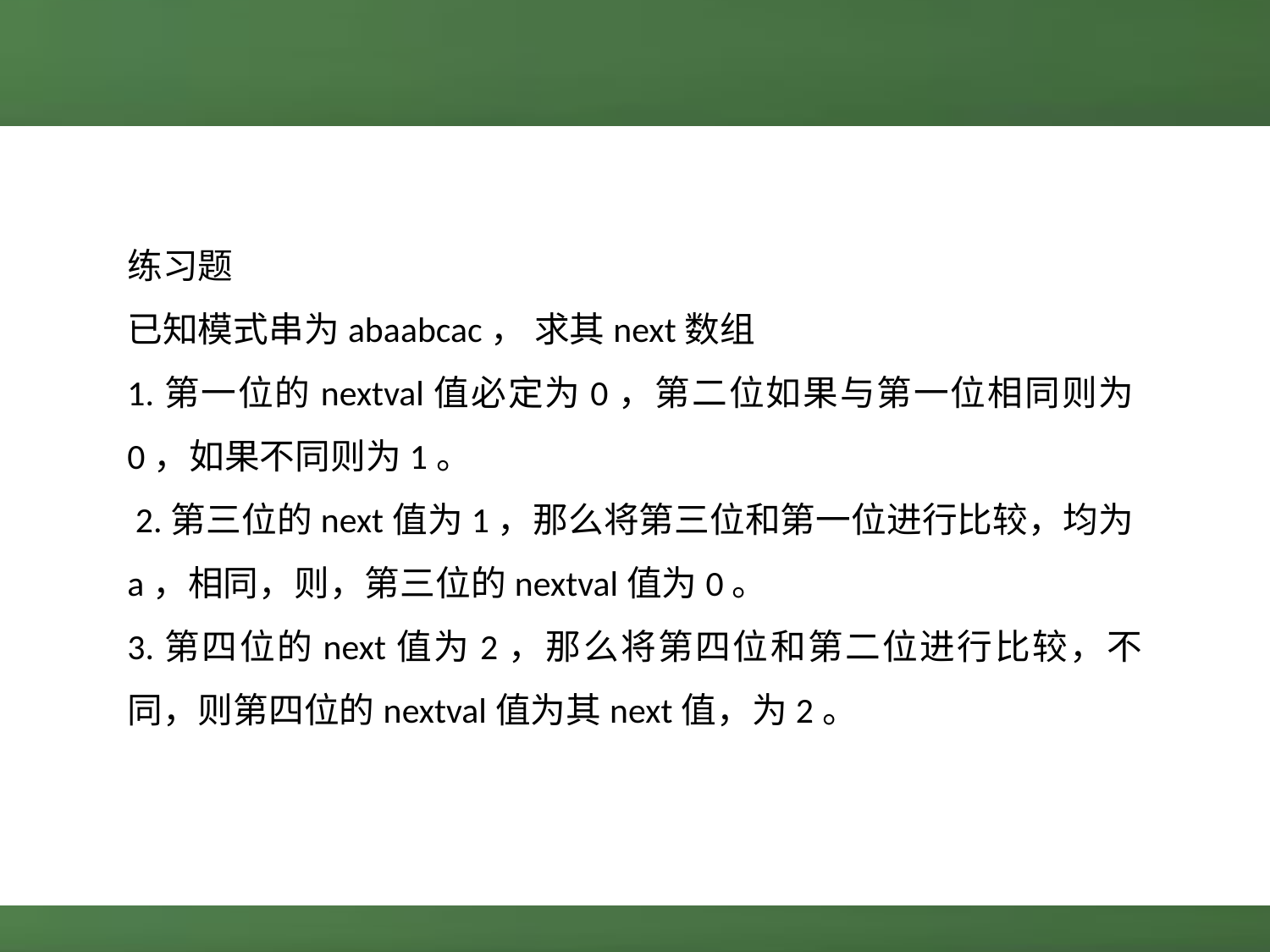

练习题
已知模式串为abaabcac， 求其next数组
1.第一位的nextval值必定为0，第二位如果与第一位相同则为0，如果不同则为1。
 2.第三位的next值为1，那么将第三位和第一位进行比较，均为a，相同，则，第三位的nextval值为0。
3.第四位的next值为2，那么将第四位和第二位进行比较，不同，则第四位的nextval值为其next值，为2。